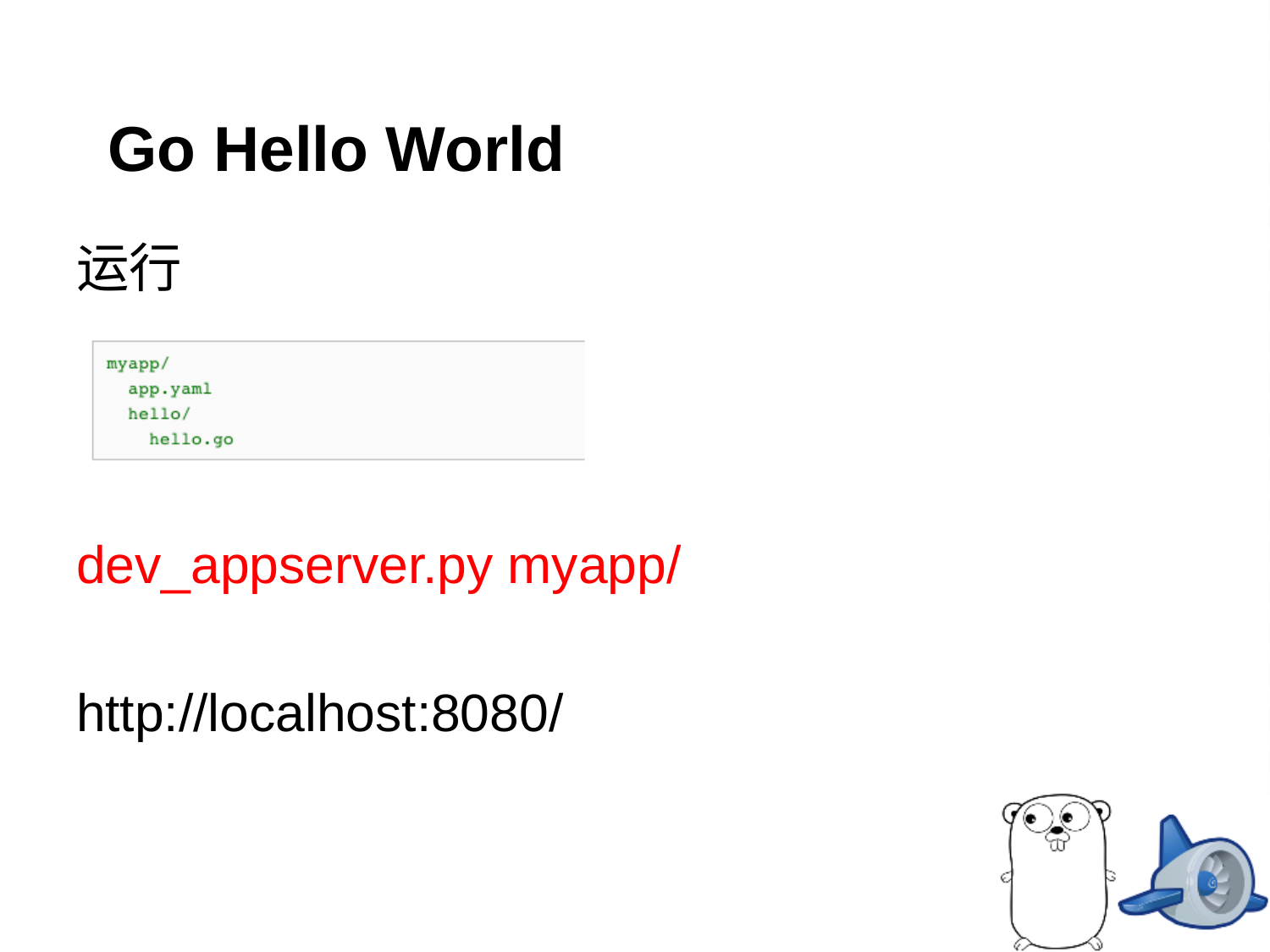

# Go Hello World
运行

dev_appserver.py myapp/

http://localhost:8080/